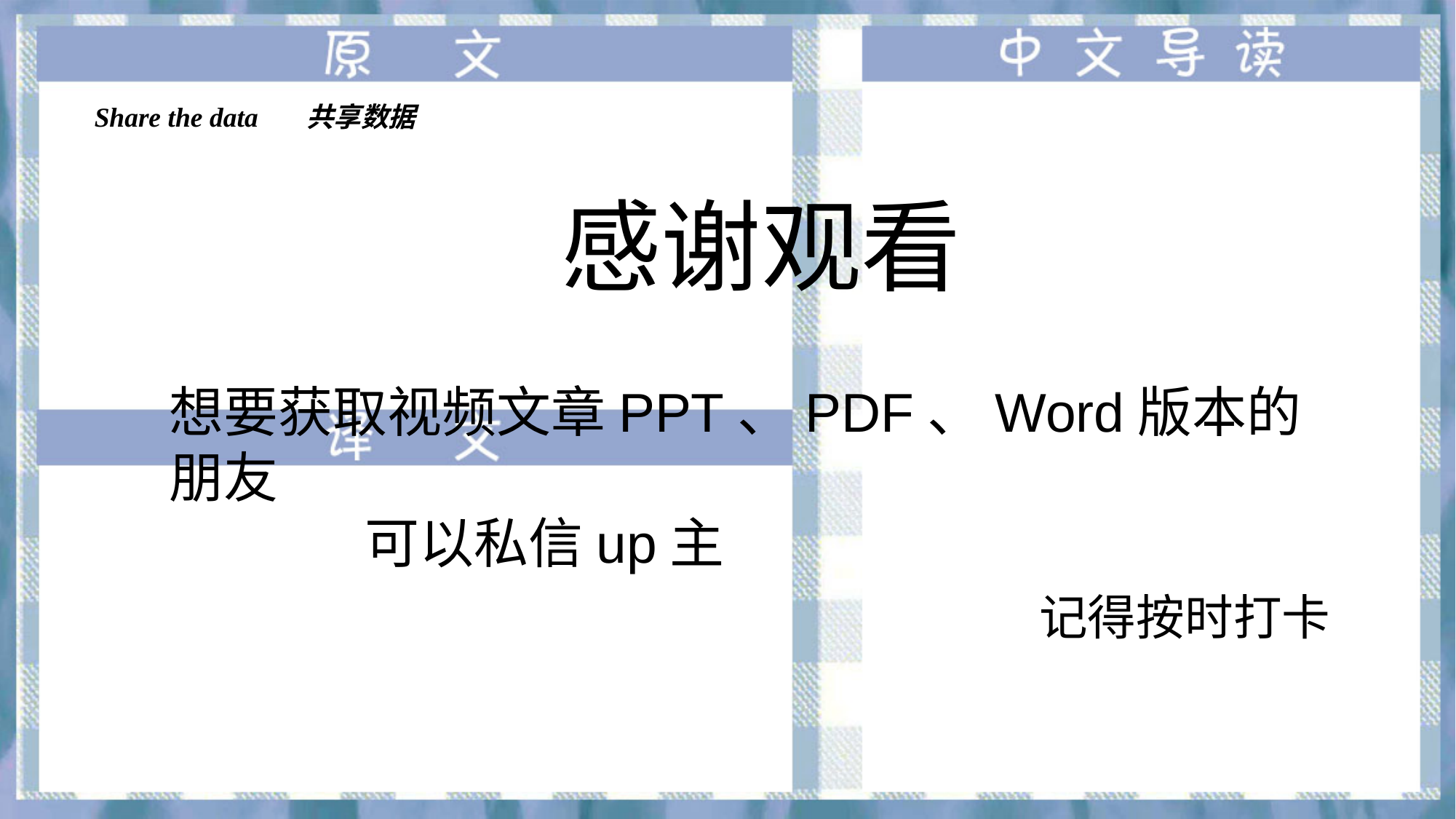

Share the data      共享数据
感谢观看
想要获取视频文章PPT、PDF、Word版本的朋友
               可以私信up主
记得按时打卡